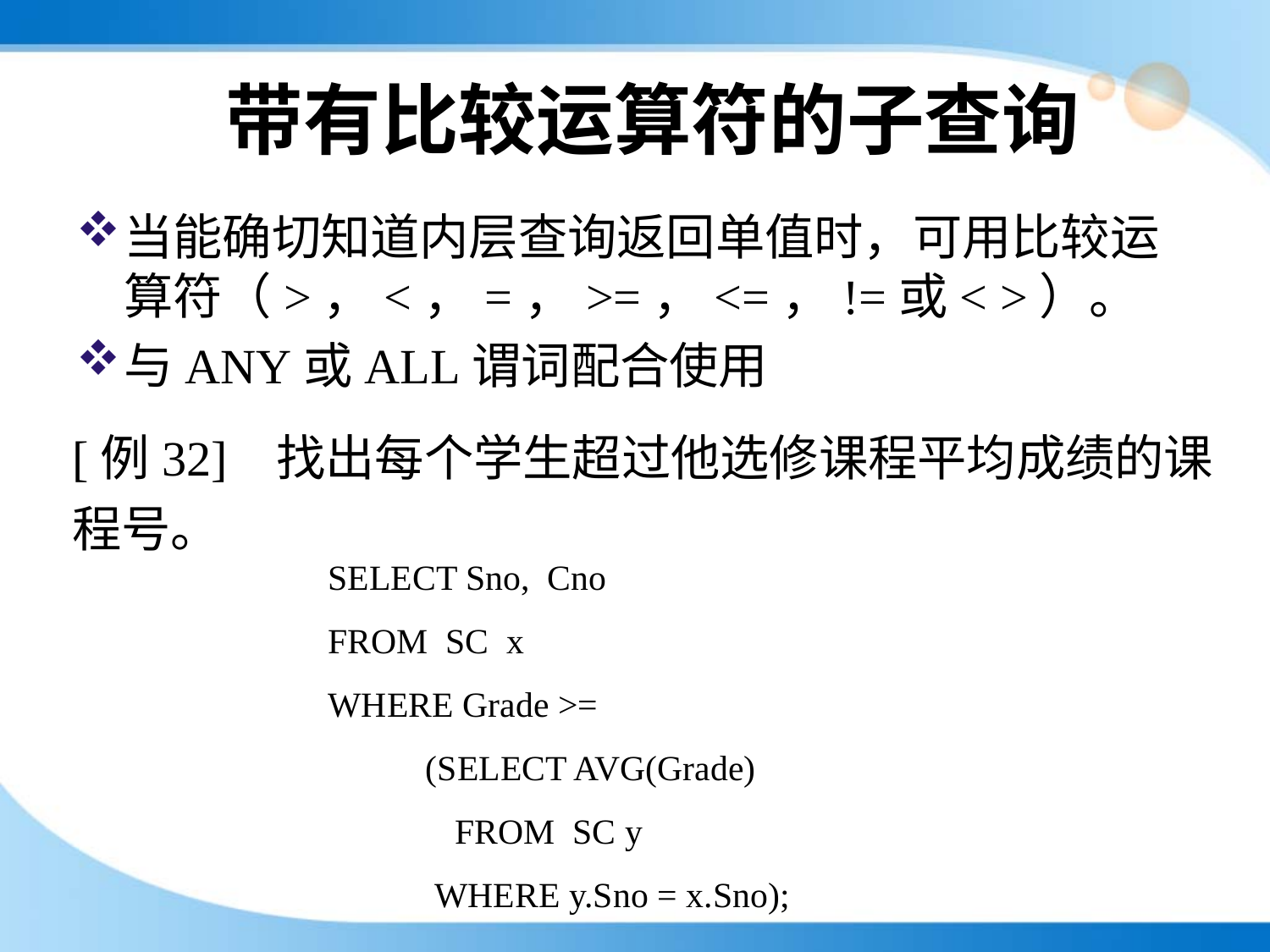

# 带有比较运算符的子查询
当能确切知道内层查询返回单值时，可用比较运算符（>，<，=，>=，<=，!=或< >）。
与ANY或ALL谓词配合使用
[例32]   找出每个学生超过他选修课程平均成绩的课程号。
    SELECT Sno,  Cno
    FROM  SC  x
    WHERE Grade >=
               (SELECT AVG(Grade)
	    FROM  SC y
                WHERE y.Sno = x.Sno);